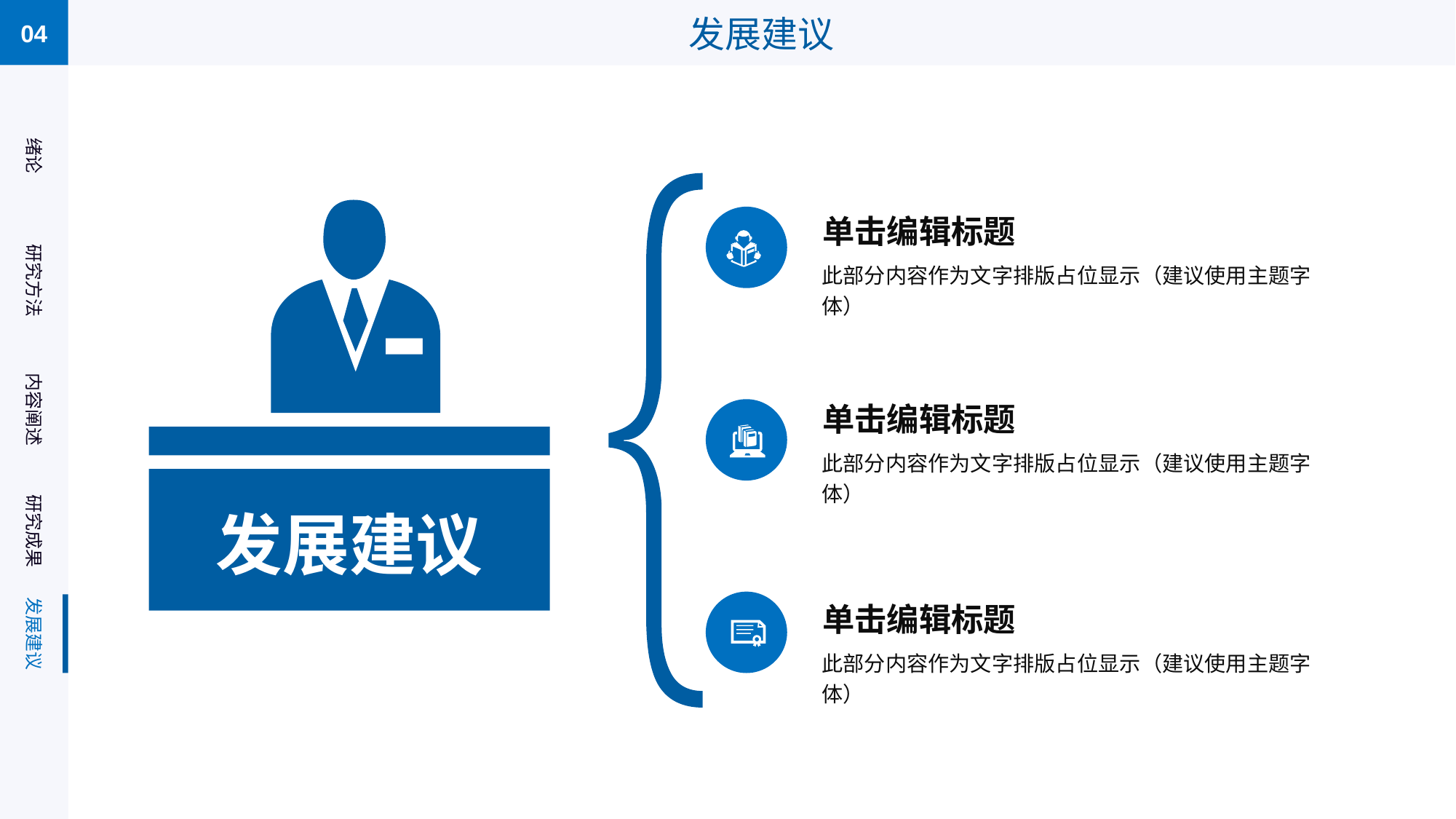

04
发展建议

绪论

单击编辑标题
此部分内容作为文字排版占位显示（建议使用主题字体）

研究方法

内容阐述
单击编辑标题
此部分内容作为文字排版占位显示（建议使用主题字体）

发展建议
研究成果

单击编辑标题
此部分内容作为文字排版占位显示（建议使用主题字体）

发展建议